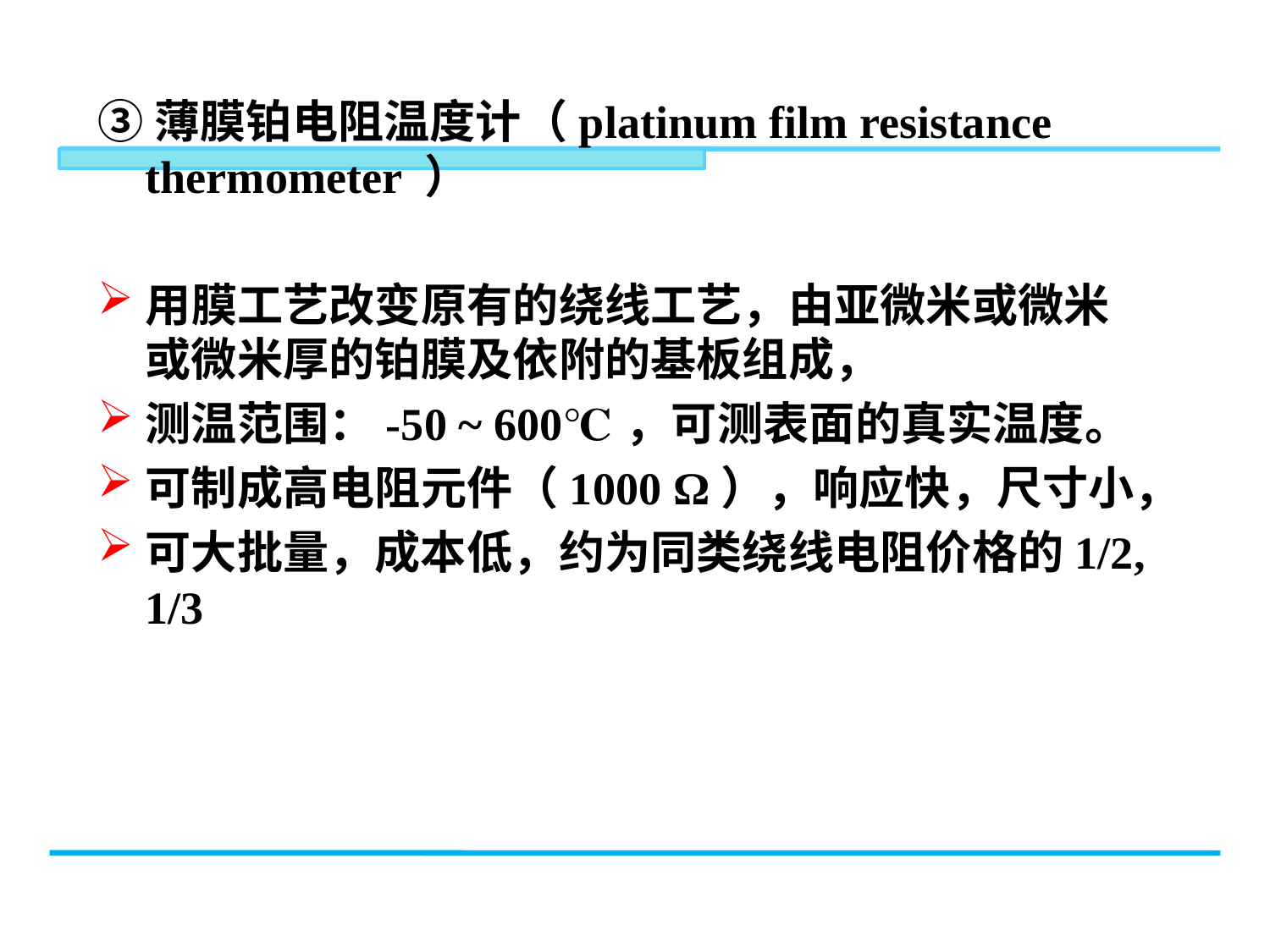

③薄膜铂电阻温度计（platinum film resistance thermometer ）

用膜工艺改变原有的绕线工艺，由亚微米或微米或微米厚的铂膜及依附的基板组成，
测温范围：-50 ~ 600℃，可测表面的真实温度。
可制成高电阻元件（1000 Ω），响应快，尺寸小，
可大批量，成本低，约为同类绕线电阻价格的1/2, 1/3